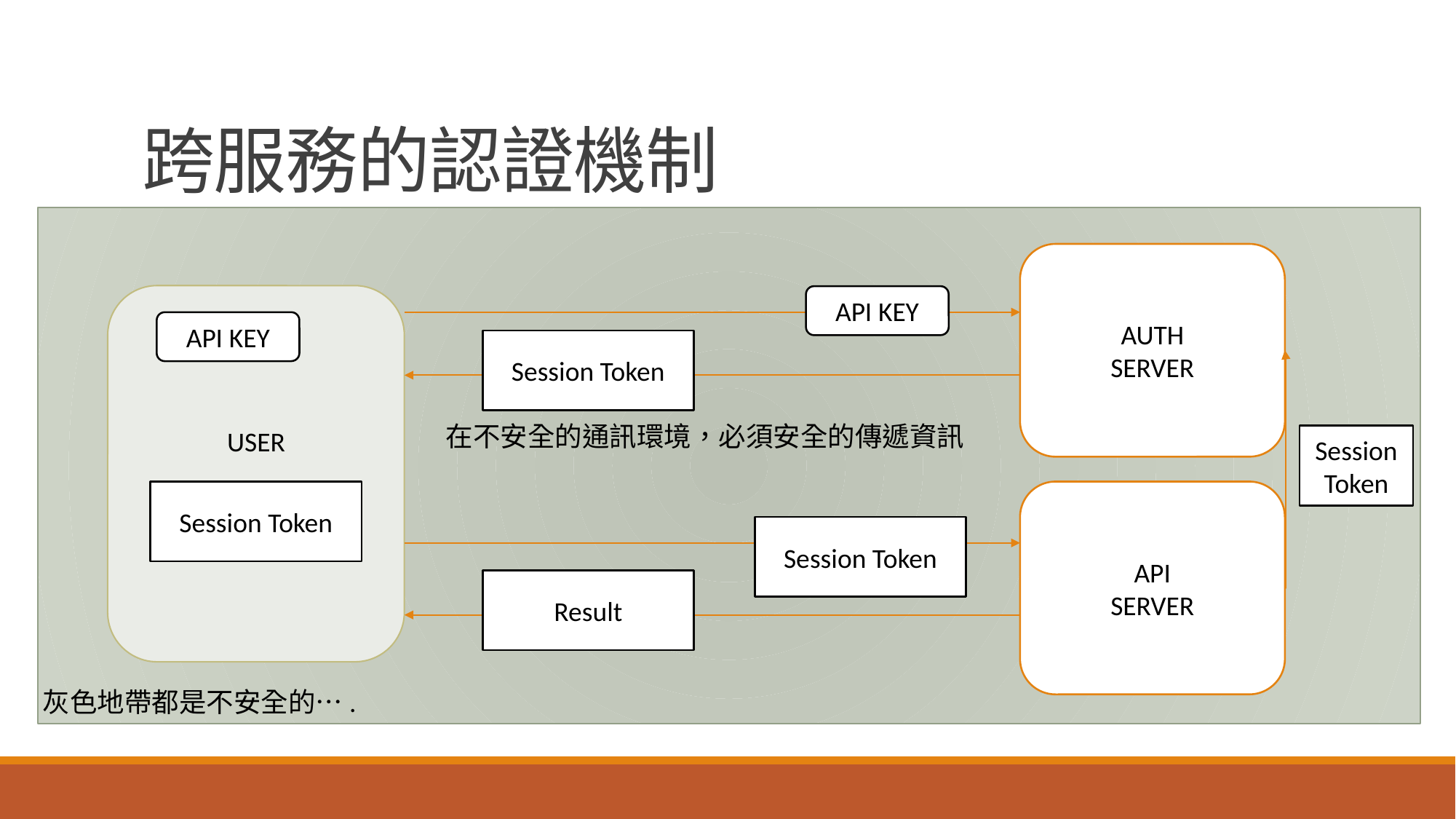

# 跨服務的認證機制

AUTH
SERVER
USER

API KEY
API KEY
Session Token
在不安全的通訊環境，必須安全的傳遞資訊
Session
Token
Session Token
API
SERVER
Session Token
Result
灰色地帶都是不安全的….